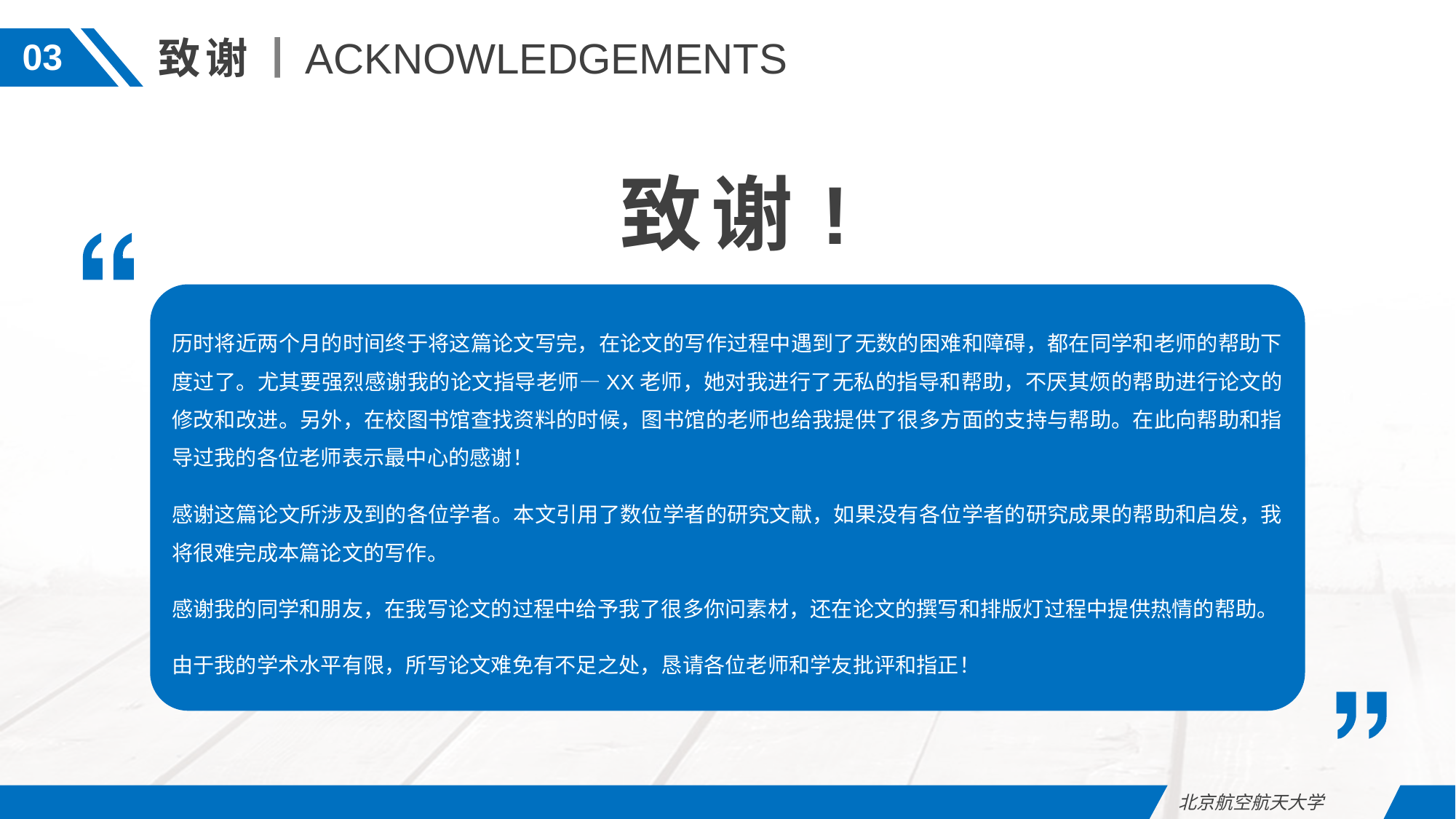

致谢
ACKNOWLEDGEMENTS

03

致谢!

历时将近两个月的时间终于将这篇论文写完，在论文的写作过程中遇到了无数的困难和障碍，都在同学和老师的帮助下度过了。尤其要强烈感谢我的论文指导老师—XX老师，她对我进行了无私的指导和帮助，不厌其烦的帮助进行论文的修改和改进。另外，在校图书馆查找资料的时候，图书馆的老师也给我提供了很多方面的支持与帮助。在此向帮助和指导过我的各位老师表示最中心的感谢！
感谢这篇论文所涉及到的各位学者。本文引用了数位学者的研究文献，如果没有各位学者的研究成果的帮助和启发，我将很难完成本篇论文的写作。
感谢我的同学和朋友，在我写论文的过程中给予我了很多你问素材，还在论文的撰写和排版灯过程中提供热情的帮助。
由于我的学术水平有限，所写论文难免有不足之处，恳请各位老师和学友批评和指正！

北京航空航天大学